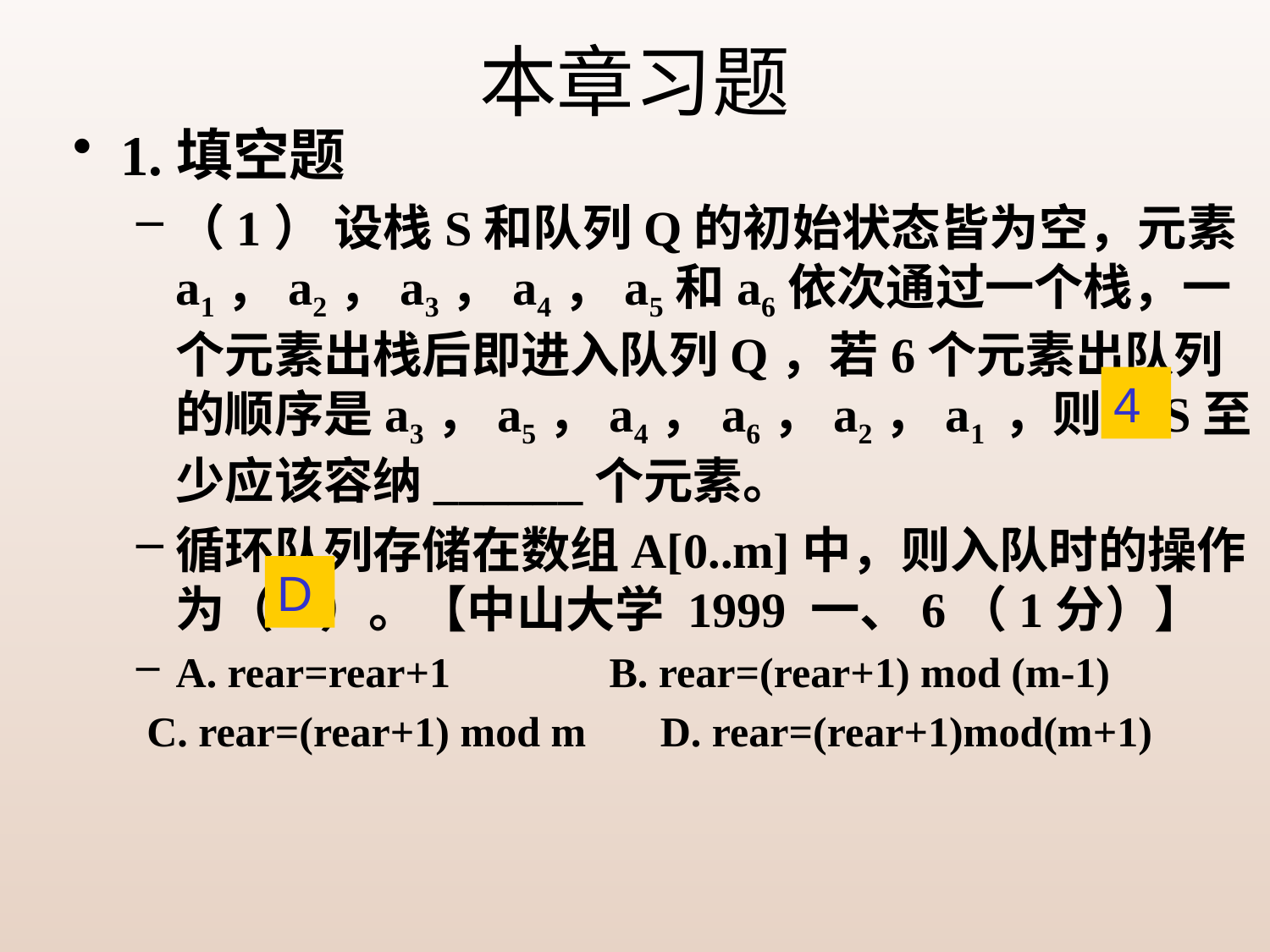

# 本章习题
1.填空题
（1） 设栈S和队列Q的初始状态皆为空，元素a1，a2，a3，a4，a5和a6依次通过一个栈，一个元素出栈后即进入队列Q，若6个元素出队列的顺序是a3，a5，a4，a6，a2，a1 ，则栈S至少应该容纳______个元素。
循环队列存储在数组A[0..m]中，则入队时的操作为（    ）。【中山大学 1999 一、6（1分）】
A. rear=rear+1               B. rear=(rear+1) mod (m-1)
 C. rear=(rear+1) mod m       D. rear=(rear+1)mod(m+1)
4
D